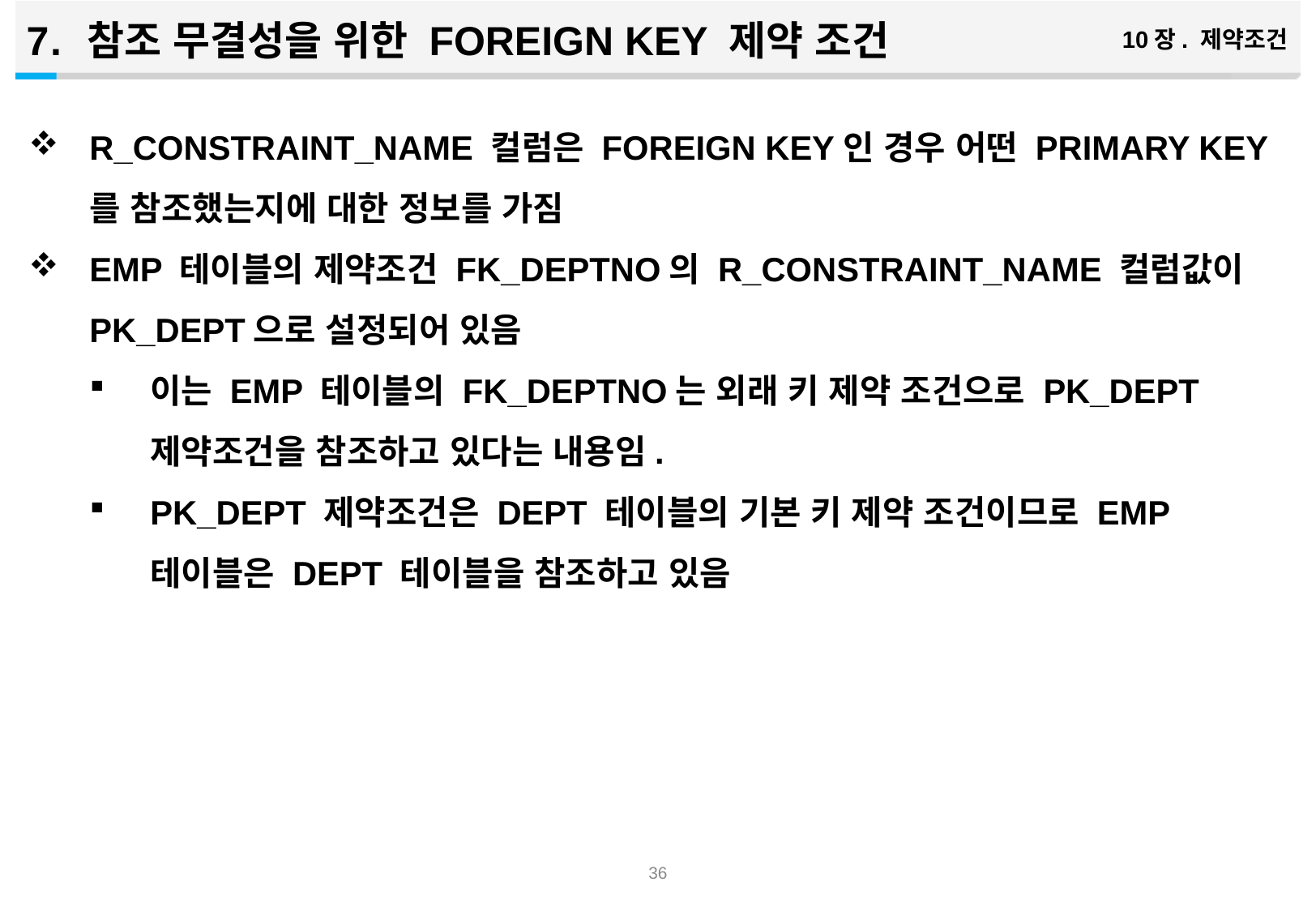

참조 무결성을 위한 FOREIGN KEY 제약 조건
10장. 제약조건
R_CONSTRAINT_NAME 컬럼은 FOREIGN KEY인 경우 어떤 PRIMARY KEY를 참조했는지에 대한 정보를 가짐
EMP 테이블의 제약조건 FK_DEPTNO의 R_CONSTRAINT_NAME 컬럼값이 PK_DEPT으로 설정되어 있음
이는 EMP 테이블의 FK_DEPTNO는 외래 키 제약 조건으로 PK_DEPT 제약조건을 참조하고 있다는 내용임.
PK_DEPT 제약조건은 DEPT 테이블의 기본 키 제약 조건이므로 EMP 테이블은 DEPT 테이블을 참조하고 있음
36